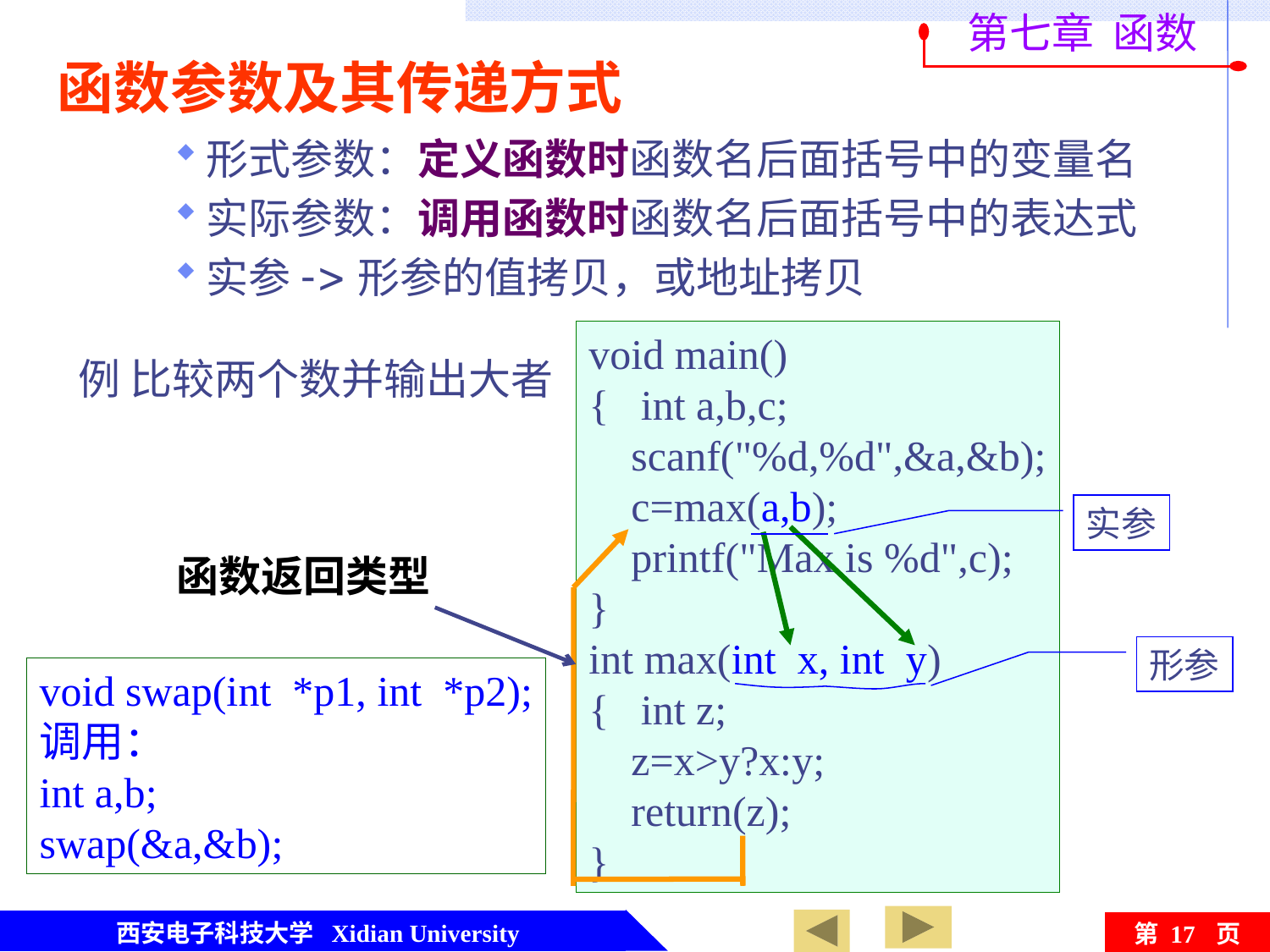

第七章  函数

函数参数及其传递方式
形式参数：定义函数时函数名后面括号中的变量名
实际参数：调用函数时函数名后面括号中的表达式
实参->形参的值拷贝，或地址拷贝
void main()
{   int a,b,c;
    scanf("%d,%d",&a,&b);
    c=max(a,b);
    printf("Max is %d",c);
}
int max(int  x, int  y)
{   int z;
    z=x>y?x:y;
    return(z);
}
例 比较两个数并输出大者
实参

函数返回类型
形参

void swap(int  *p1, int  *p2);
调用：
int a,b;
swap(&a,&b);